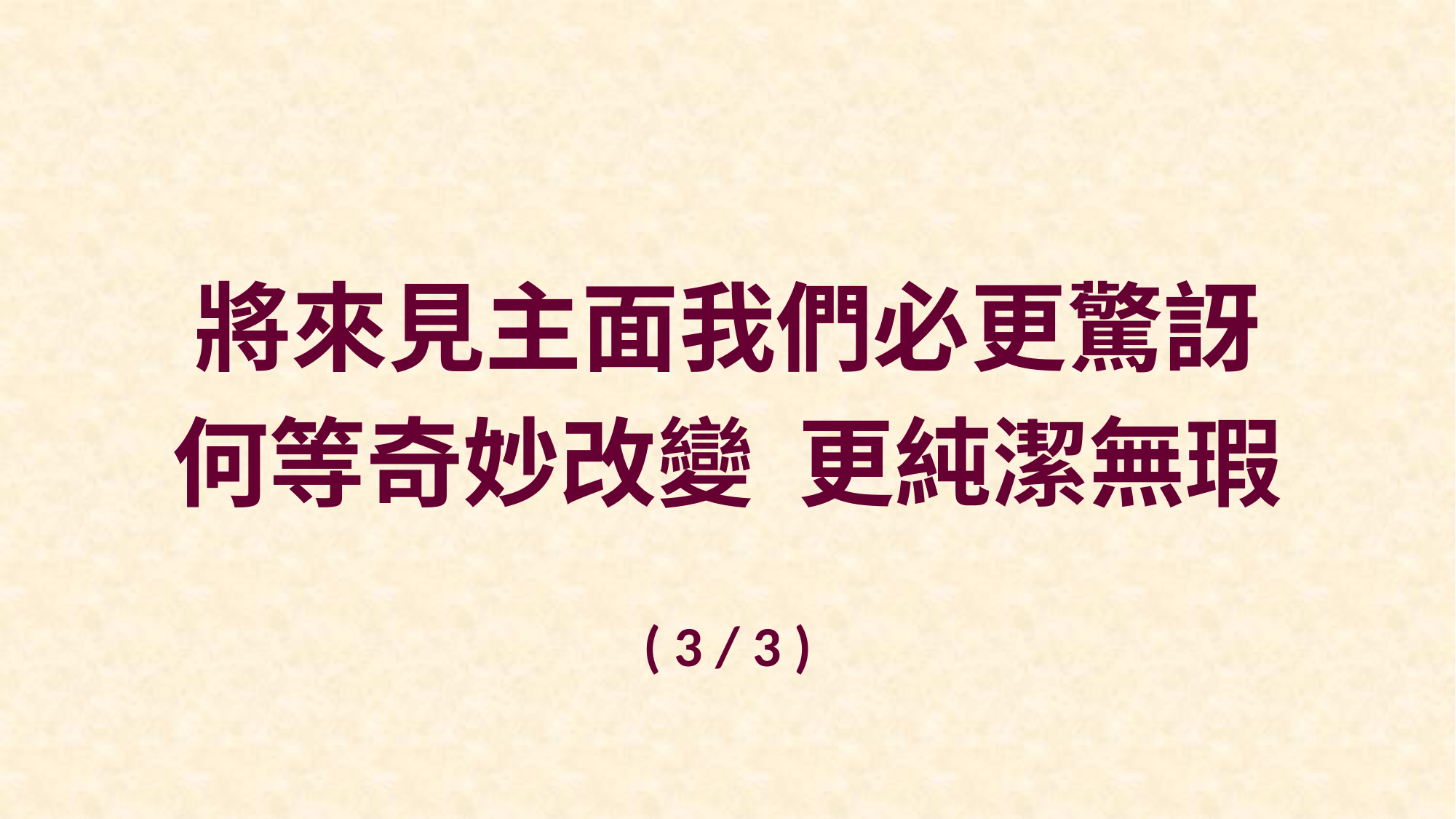

將來見主面我們必更驚訝
何等奇妙改變  更純潔無瑕
( 3 / 3 )